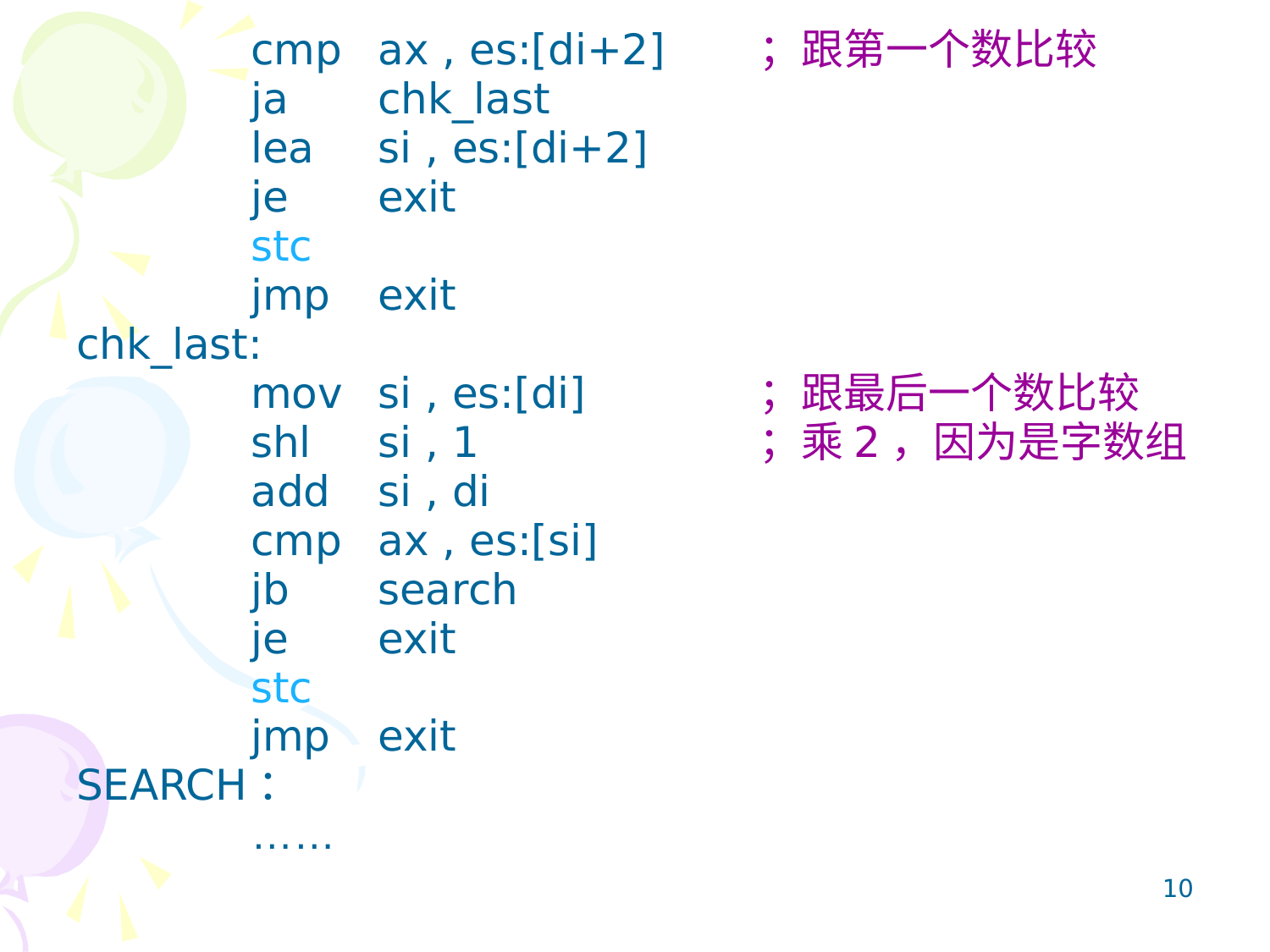

cmp	ax , es:[di+2]	；跟第一个数比较
        	ja	chk_last
        	lea	si , es:[di+2]
        	je	exit
        	stc
        	jmp	exit
chk_last:
        	mov	si , es:[di]		；跟最后一个数比较
        	shl	si , 1			；乘2，因为是字数组
        	add	si , di
        	cmp	ax , es:[si]
        	jb	search
        	je	exit
        	stc
        	jmp	exit
SEARCH：
		……
10